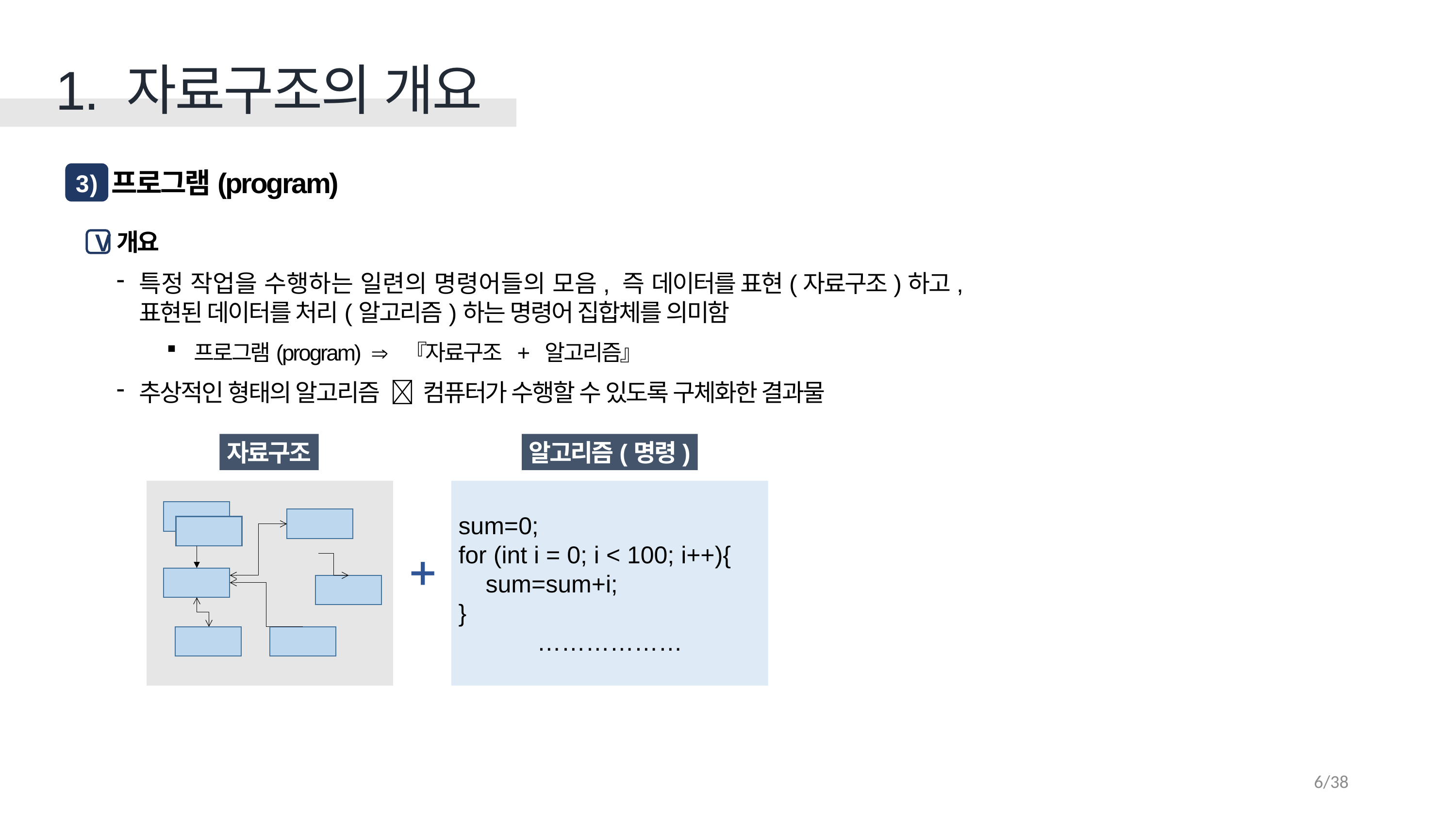

1. 자료구조의 개요

프로그램(program)
3 )
개요

특정 작업을 수행하는 일련의 명령어들의 모음, 즉 데이터를 표현(자료구조)하고,
표현된 데이터를 처리(알고리즘)하는 명령어 집합체를 의미함

프로그램(program)  ⇒  『자료구조  +  알고리즘』

추상적인 형태의 알고리즘  ⇒  컴퓨터가 수행할 수 있도록 구체화한 결과물
V
알고리즘(명령)
sum=0;
for (int i = 0; i < 100; i++){
    sum=sum+i;
}
………………
자료구조

+
6/38